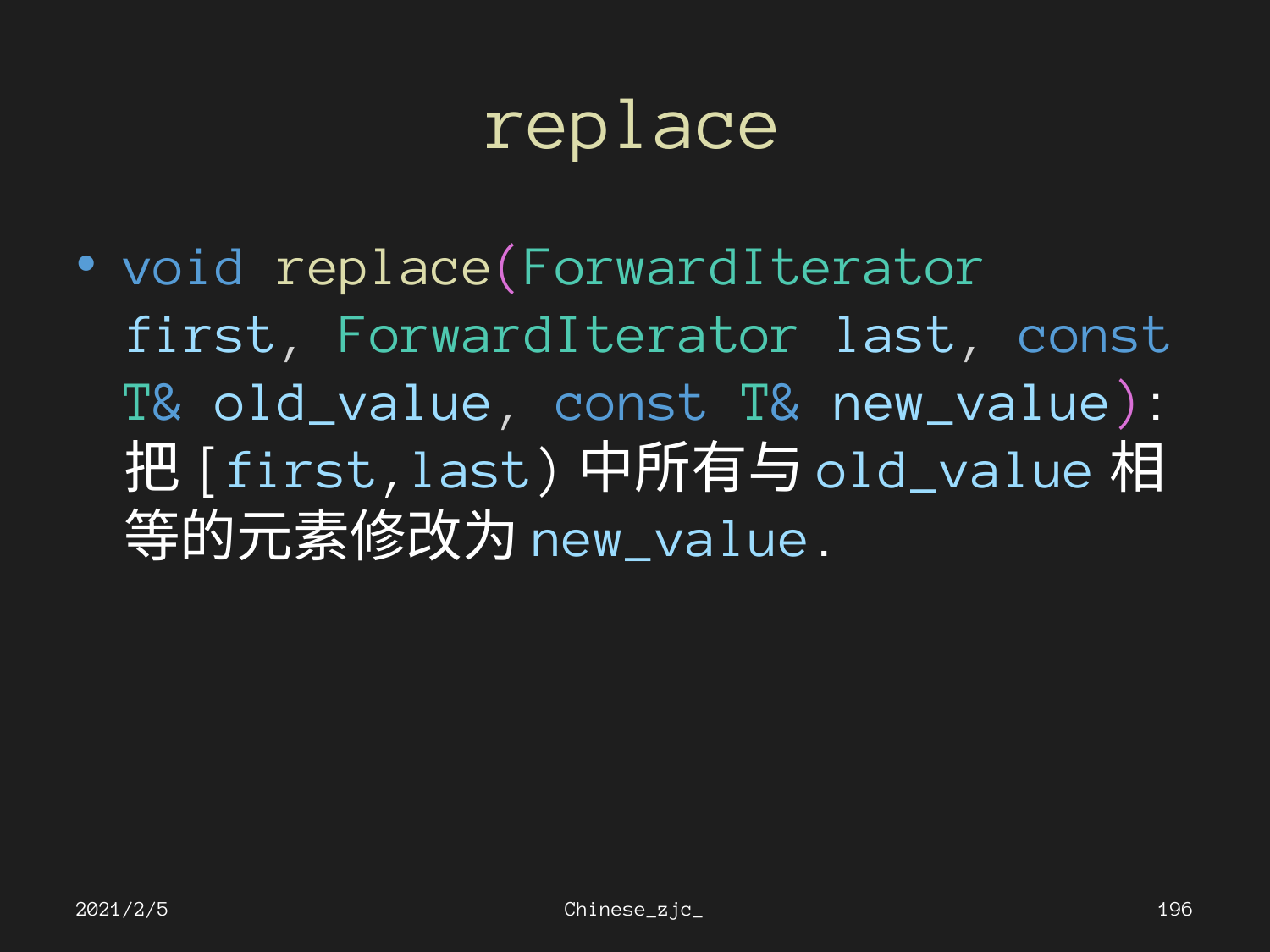

# replace
void replace(ForwardIterator first, ForwardIterator last, const T& old_value, const T& new_value):把[first,last)中所有与old_value相等的元素修改为new_value.
2021/2/5
Chinese_zjc_
196